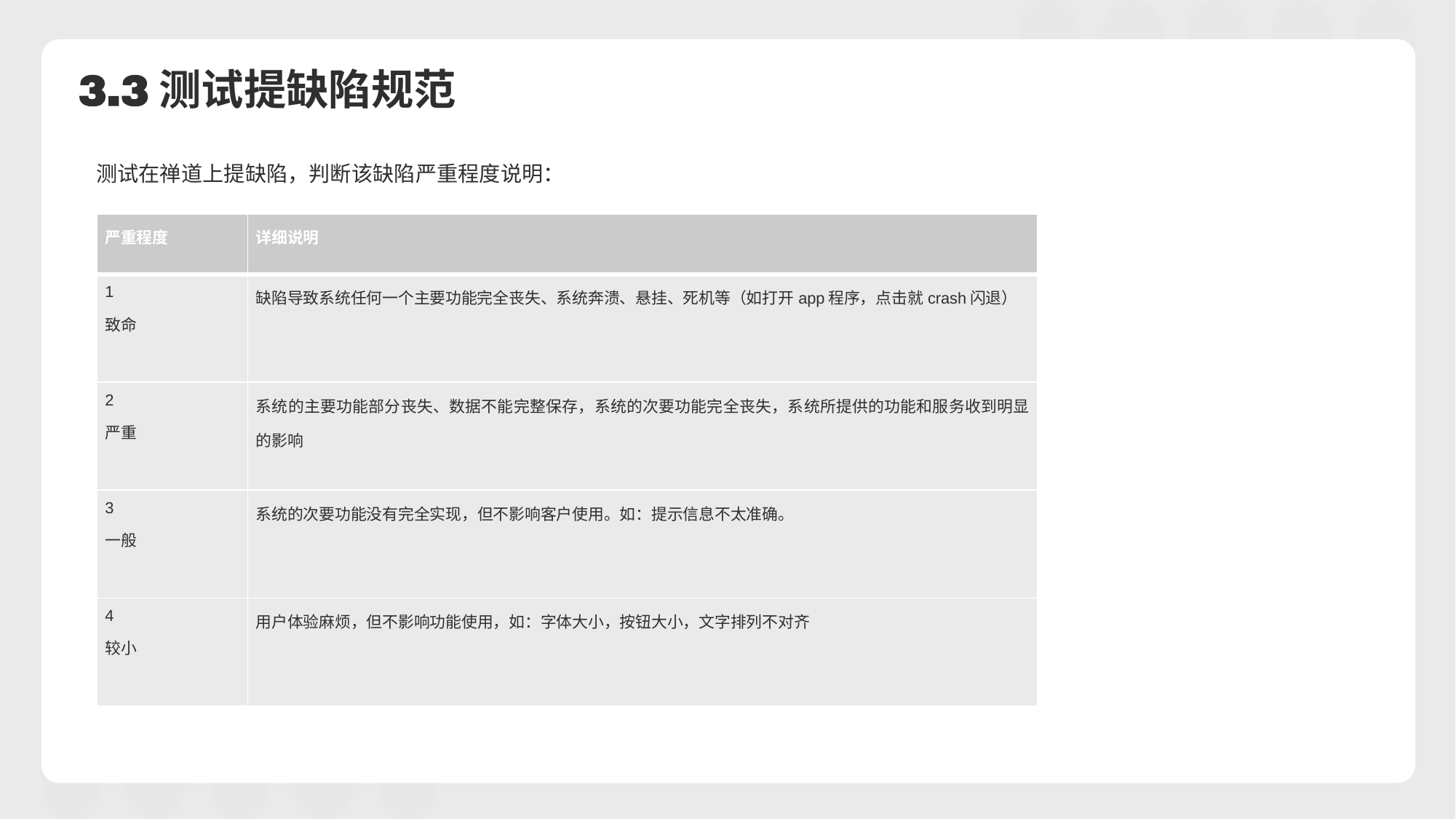

3.3测试提缺陷规范

测试在禅道上提缺陷，判断该缺陷严重程度说明：
| 严重程度 | 详细说明 |
| --- | --- |
| 1 致命 | 缺陷导致系统任何一个主要功能完全丧失、系统奔溃、悬挂、死机等（如打开app程序，点击就crash闪退） |
| 2 严重 | 系统的主要功能部分丧失、数据不能完整保存，系统的次要功能完全丧失，系统所提供的功能和服务收到明显的影响 |
| 3 一般 | 系统的次要功能没有完全实现，但不影响客户使用。如：提示信息不太准确。 |
| 4 较小 | 用户体验麻烦，但不影响功能使用，如：字体大小，按钮大小，文字排列不对齐 |